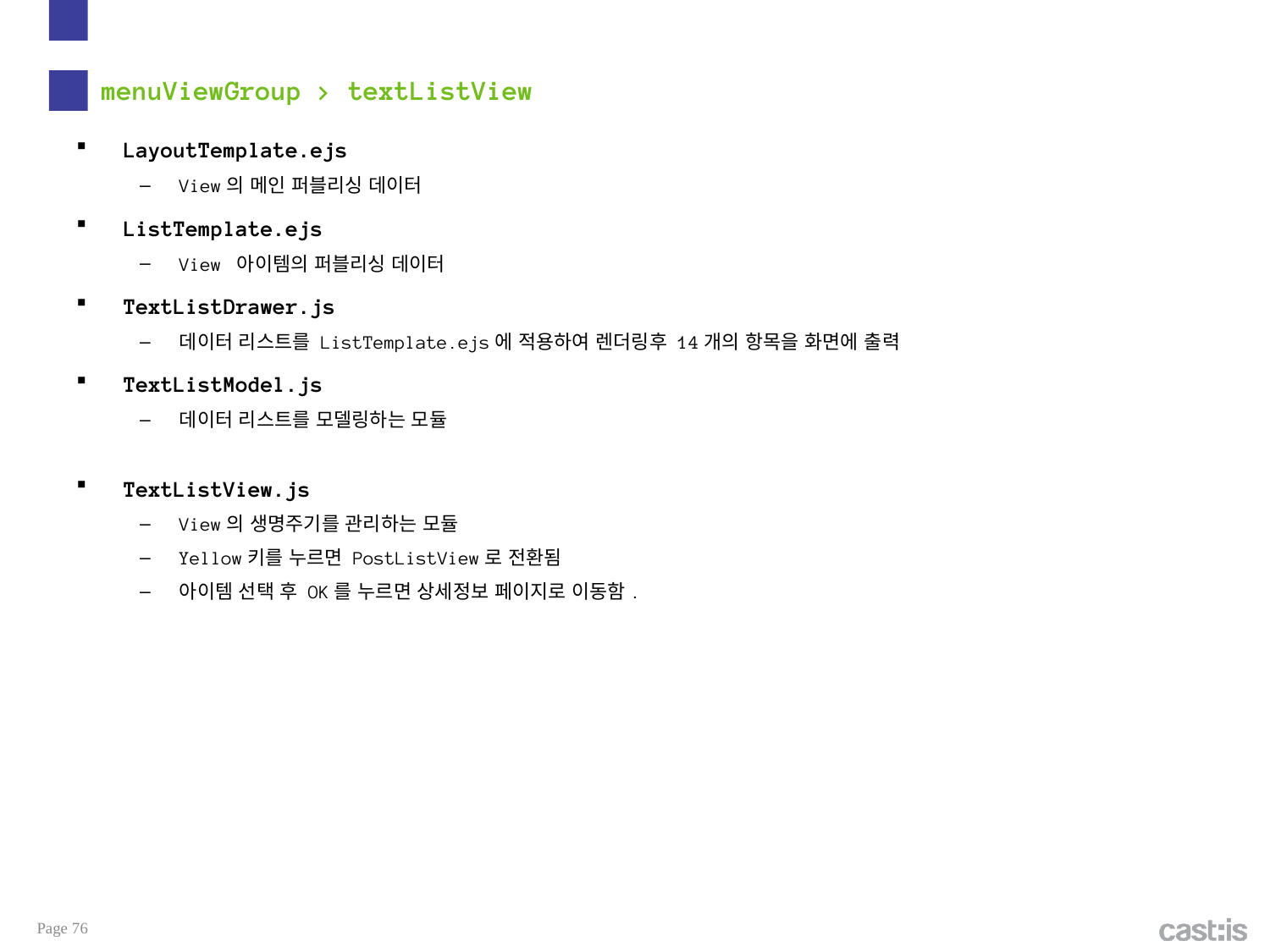

# menuViewGroup > textListView
LayoutTemplate.ejs
View의 메인 퍼블리싱 데이터

ListTemplate.ejs
View 아이템의 퍼블리싱 데이터

TextListDrawer.js
데이터 리스트를 ListTemplate.ejs에 적용하여 렌더링후 14개의 항목을 화면에 출력

TextListModel.js
데이터 리스트를 모델링하는 모듈

TextListView.js
View의 생명주기를 관리하는 모듈
Yellow키를 누르면 PostListView로 전환됨
아이템 선택 후 OK를 누르면 상세정보 페이지로 이동함.

Page 76